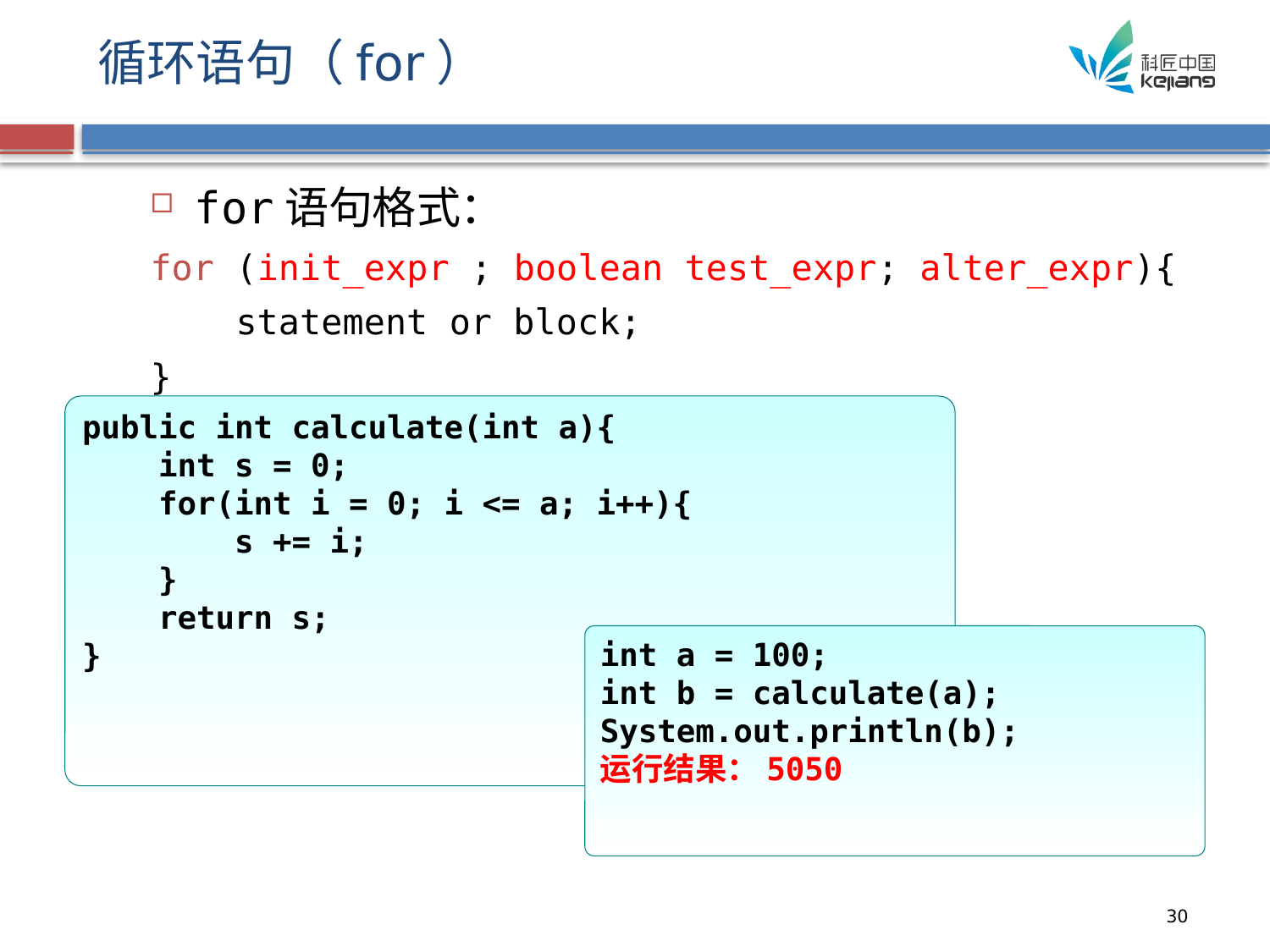

# 循环语句（for）
for语句格式：
for (init_expr ; boolean test_expr; alter_expr){
    statement or block;
}

public int calculate(int a){
    int s = 0;
    for(int i = 0; i <= a; i++){
        s += i;
    }
    return s;
}
int a = 100;
int b = calculate(a);
System.out.println(b);
运行结果：5050
30